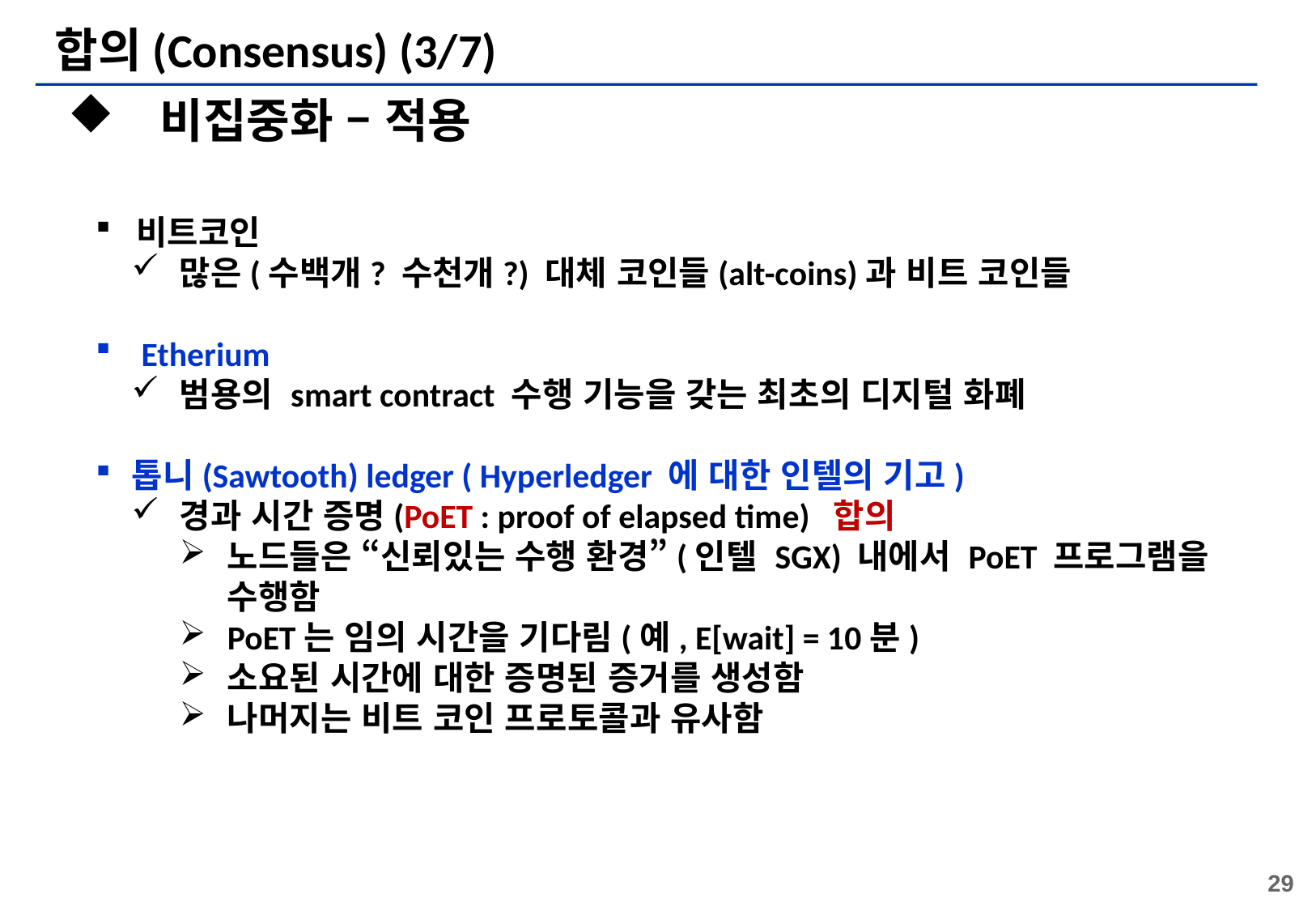

# 합의(Consensus) (3/7)
 비집중화 – 적용

 비트코인
많은(수백개? 수천개?) 대체 코인들(alt-coins)과 비트 코인들

Etherium
범용의 smart contract 수행 기능을 갖는 최초의 디지털 화폐

톱니(Sawtooth) ledger ( Hyperledger 에 대한 인텔의 기고)
경과 시간 증명(PoET : proof of elapsed time)  합의
노드들은 “신뢰있는 수행 환경”(인텔 SGX) 내에서 PoET 프로그램을 수행함
PoET는 임의 시간을 기다림(예, E[wait] = 10분)
소요된 시간에 대한 증명된 증거를 생성함
나머지는 비트 코인 프로토콜과 유사함